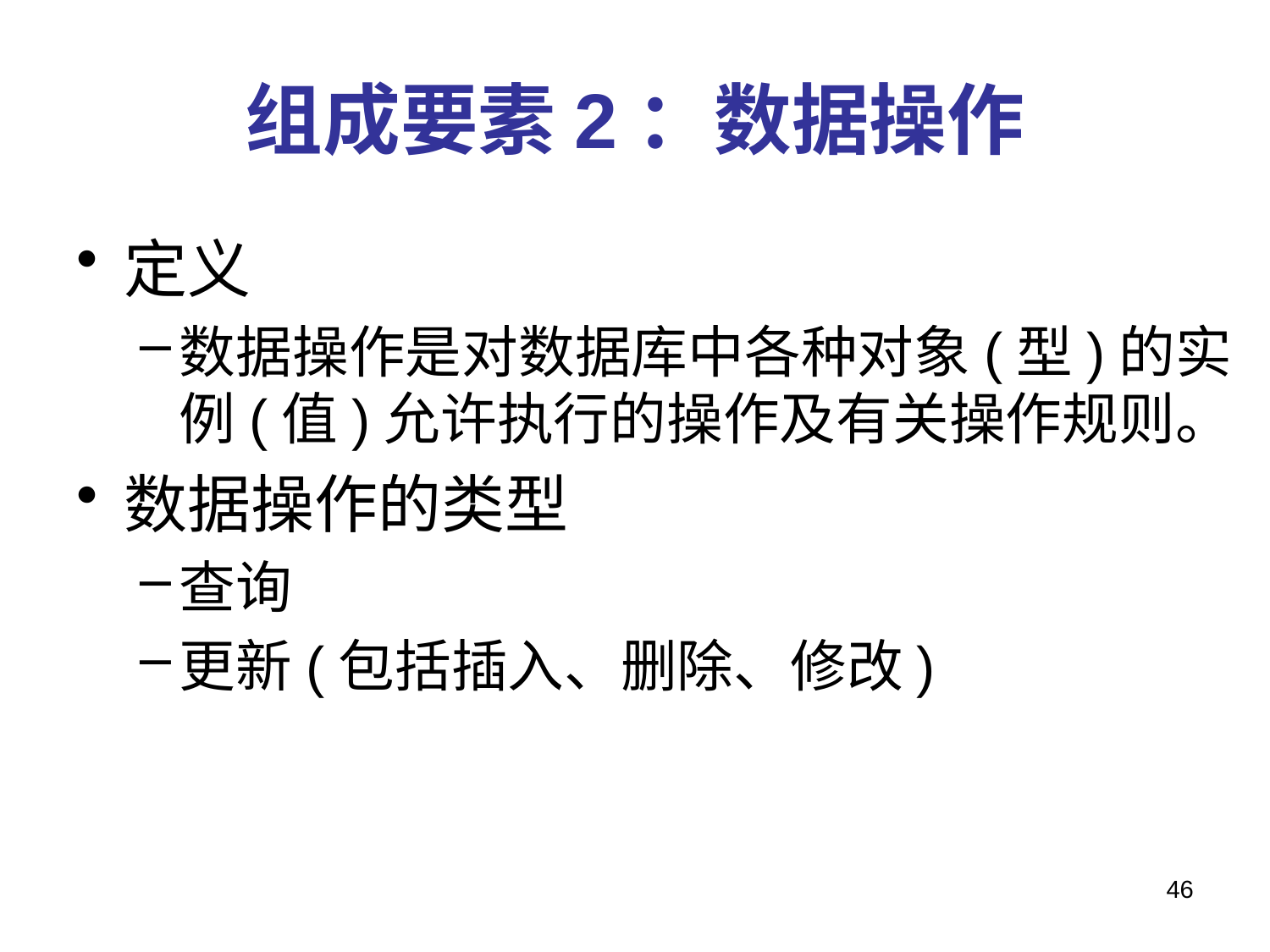

# 组成要素2：数据操作
定义
数据操作是对数据库中各种对象(型)的实例(值)允许执行的操作及有关操作规则。
数据操作的类型
查询
更新(包括插入、删除、修改)

46